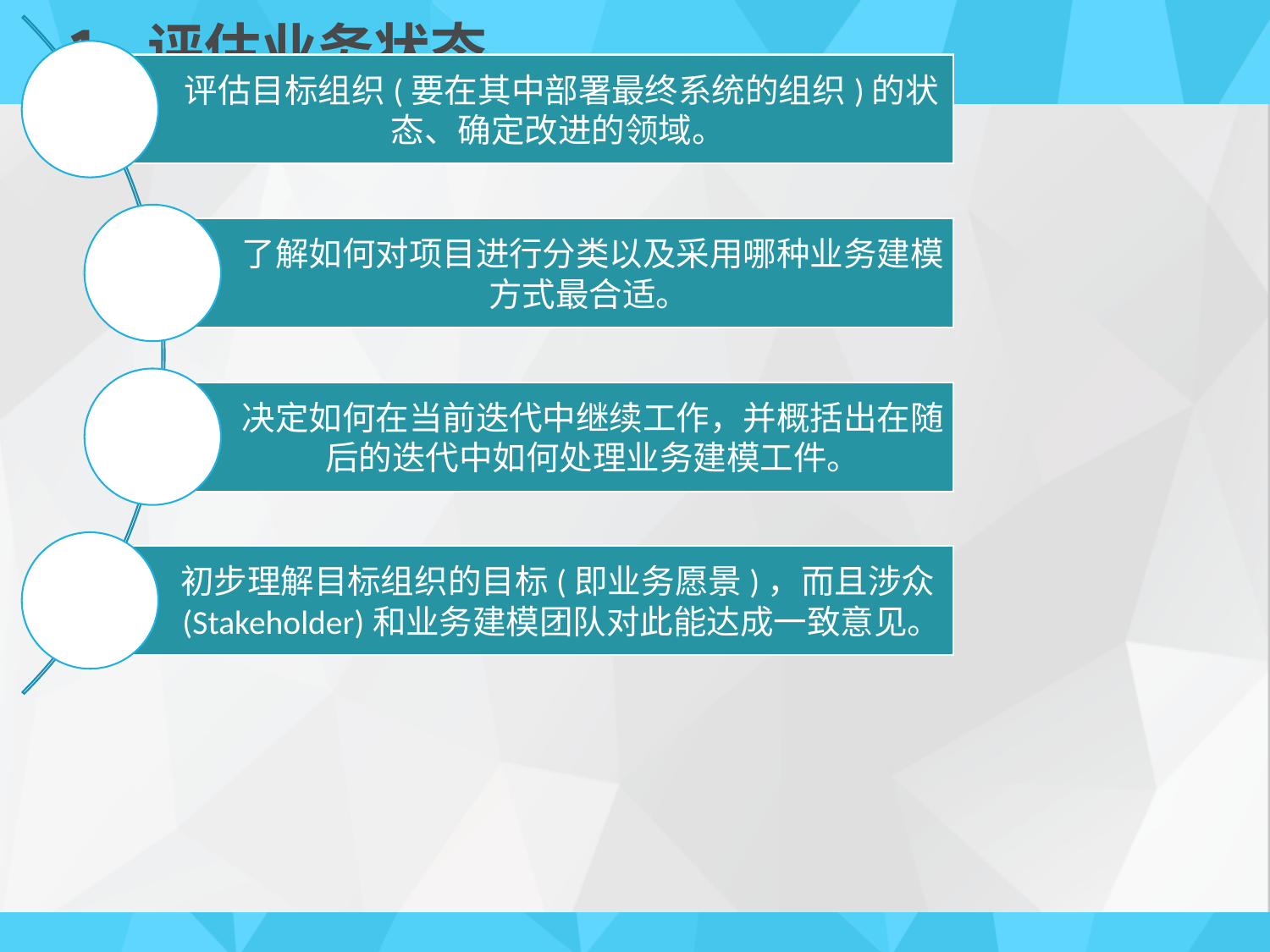

# 1.评估业务状态
评估目标组织(要在其中部署最终系统的组织)的状态、确定改进的领域。
了解如何对项目进行分类以及采用哪种业务建模方式最合适。
决定如何在当前迭代中继续工作，并概括出在随后的迭代中如何处理业务建模工件。
初步理解目标组织的目标(即业务愿景)，而且涉众(Stakeholder)和业务建模团队对此能达成一致意见。